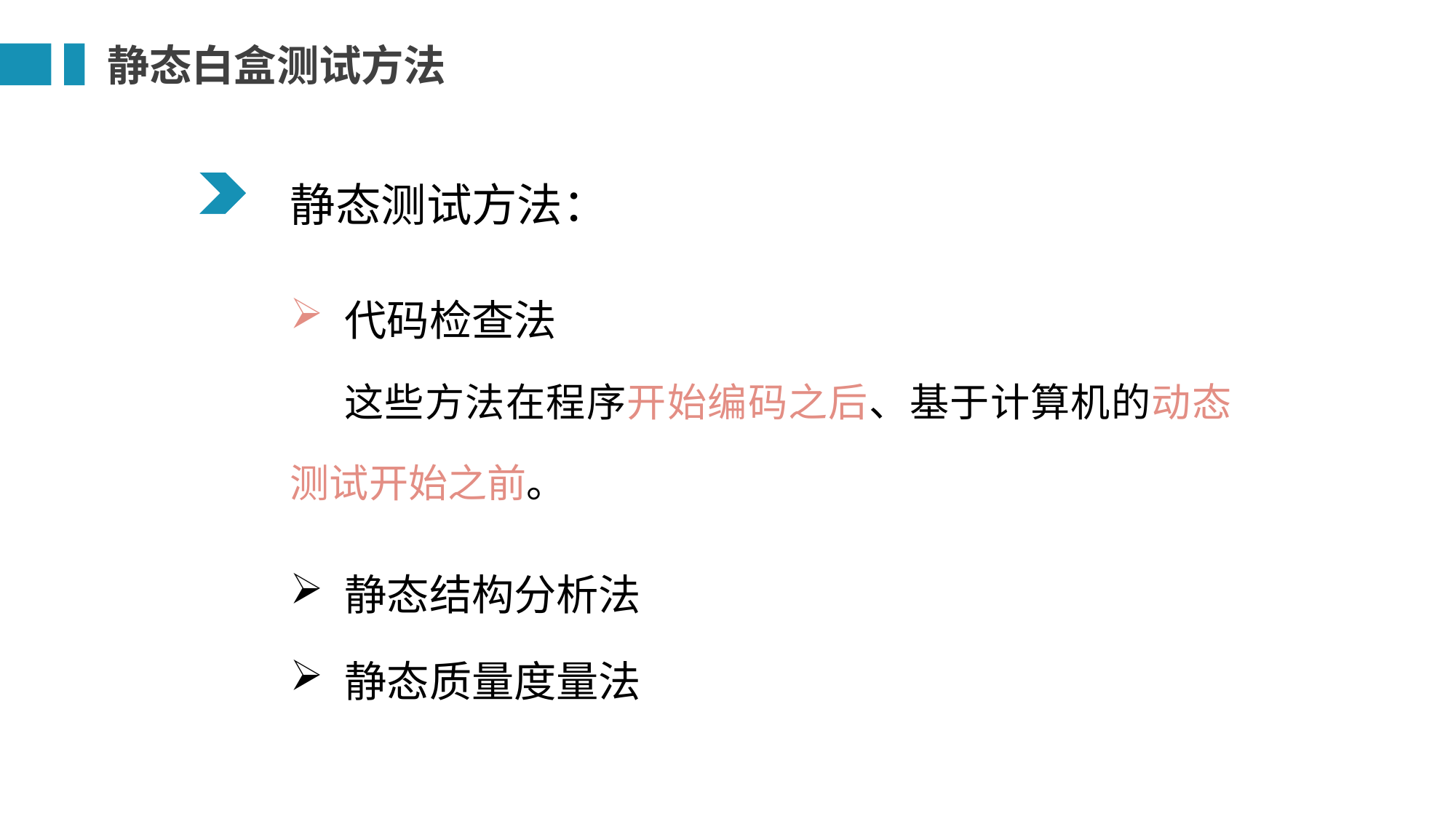

静态白盒测试方法

静态测试方法：

代码检查法
这些方法在程序开始编码之后、基于计算机的动态测试开始之前。
静态结构分析法
静态质量度量法
18